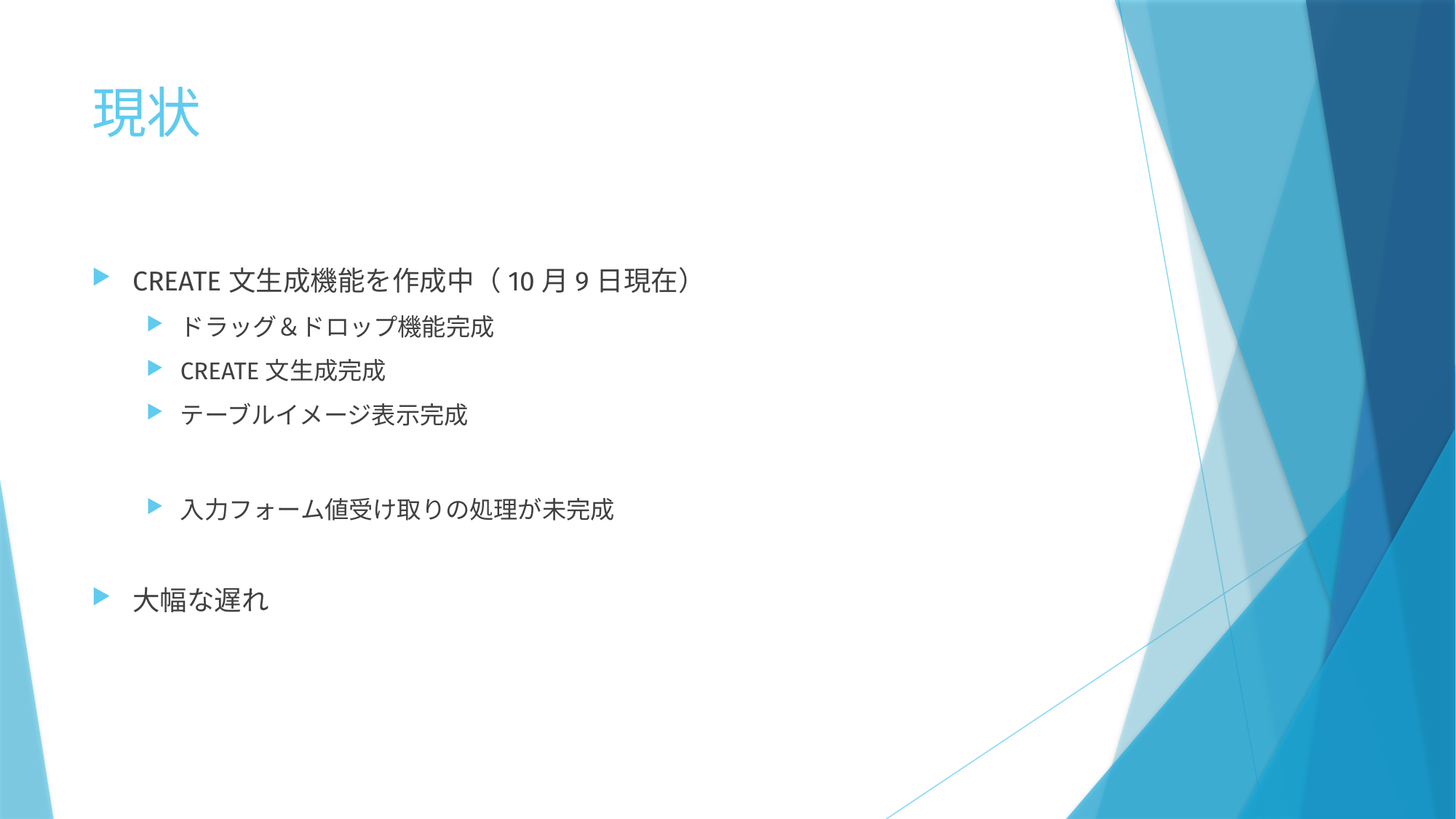

# 現状
CREATE文生成機能を作成中（10月9日現在）
ドラッグ＆ドロップ機能完成
CREATE文生成完成
テーブルイメージ表示完成

入力フォーム値受け取りの処理が未完成

大幅な遅れ